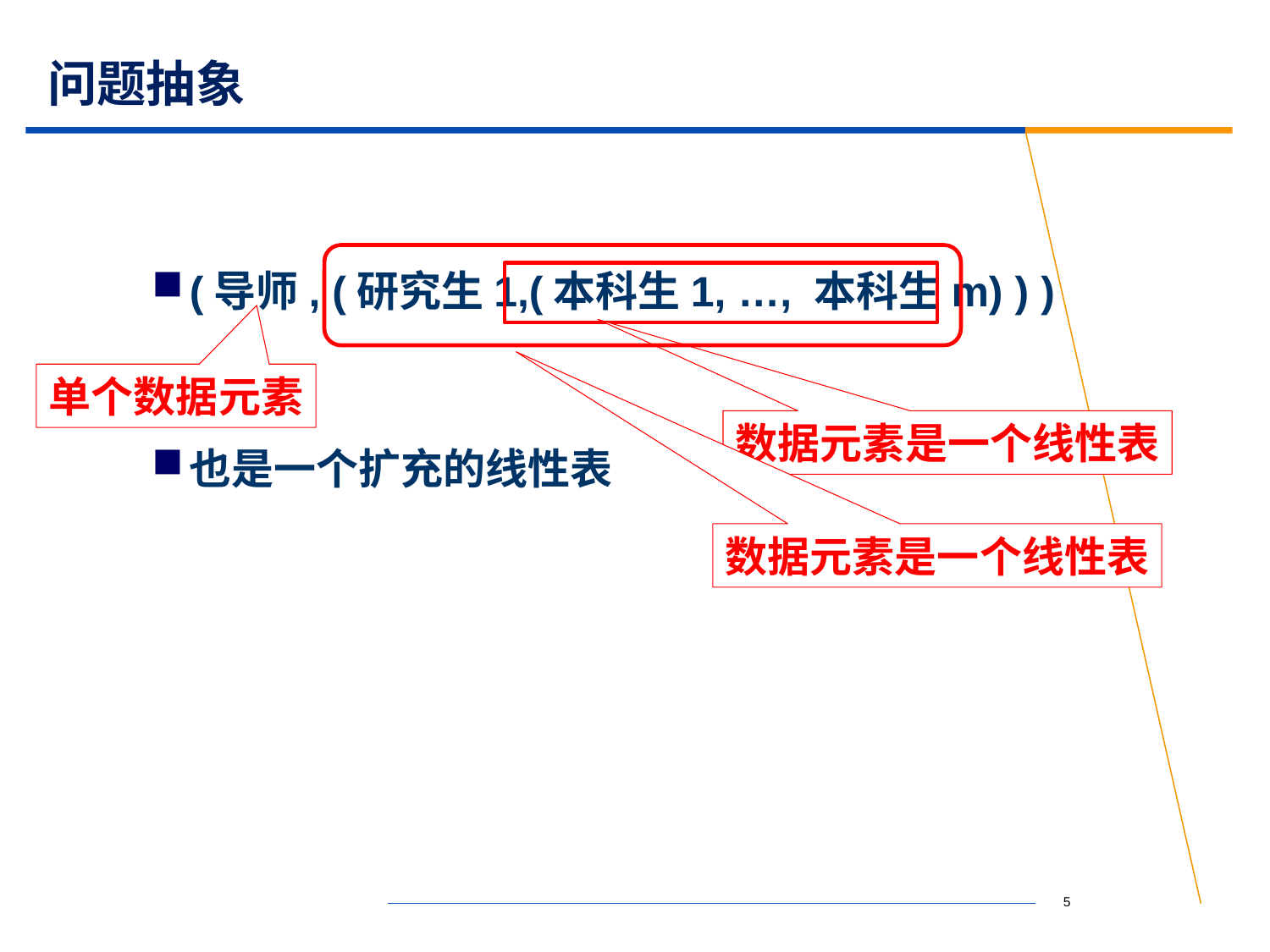

# 问题抽象

(导师, (研究生1,(本科生1, …, 本科生m) ) )

也是一个扩充的线性表

单个数据元素
数据元素是一个线性表
数据元素是一个线性表